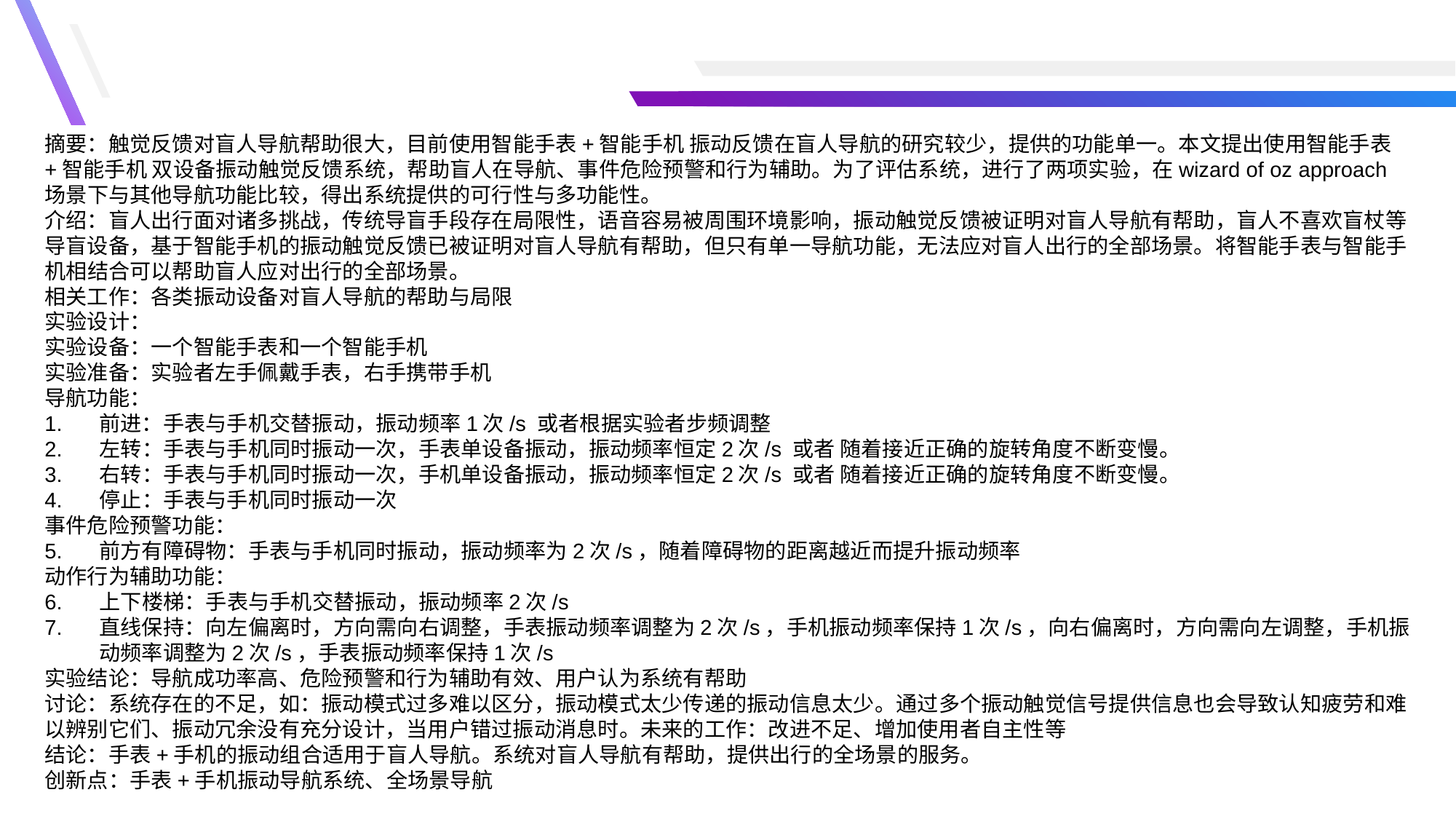

摘要：触觉反馈对盲人导航帮助很大，目前使用智能手表+智能手机 振动反馈在盲人导航的研究较少，提供的功能单一。本文提出使用智能手表+智能手机 双设备振动触觉反馈系统，帮助盲人在导航、事件危险预警和行为辅助。为了评估系统，进行了两项实验，在wizard of oz approach场景下与其他导航功能比较，得出系统提供的可行性与多功能性。
介绍：盲人出行面对诸多挑战，传统导盲手段存在局限性，语音容易被周围环境影响，振动触觉反馈被证明对盲人导航有帮助，盲人不喜欢盲杖等导盲设备，基于智能手机的振动触觉反馈已被证明对盲人导航有帮助，但只有单一导航功能，无法应对盲人出行的全部场景。将智能手表与智能手机相结合可以帮助盲人应对出行的全部场景。
相关工作：各类振动设备对盲人导航的帮助与局限
实验设计：
实验设备：一个智能手表和一个智能手机
实验准备：实验者左手佩戴手表，右手携带手机
导航功能：
前进：手表与手机交替振动，振动频率1次/s 或者根据实验者步频调整
左转：手表与手机同时振动一次，手表单设备振动，振动频率恒定2次/s 或者 随着接近正确的旋转角度不断变慢。
右转：手表与手机同时振动一次，手机单设备振动，振动频率恒定2次/s 或者 随着接近正确的旋转角度不断变慢。
停止：手表与手机同时振动一次
事件危险预警功能：
前方有障碍物：手表与手机同时振动，振动频率为2次/s，随着障碍物的距离越近而提升振动频率
动作行为辅助功能：
上下楼梯：手表与手机交替振动，振动频率2次/s
直线保持：向左偏离时，方向需向右调整，手表振动频率调整为2次/s，手机振动频率保持1次/s，向右偏离时，方向需向左调整，手机振动频率调整为2次/s，手表振动频率保持1次/s
实验结论：导航成功率高、危险预警和行为辅助有效、用户认为系统有帮助
讨论：系统存在的不足，如：振动模式过多难以区分，振动模式太少传递的振动信息太少。通过多个振动触觉信号提供信息也会导致认知疲劳和难以辨别它们、振动冗余没有充分设计，当用户错过振动消息时。未来的工作：改进不足、增加使用者自主性等
结论：手表+手机的振动组合适用于盲人导航。系统对盲人导航有帮助，提供出行的全场景的服务。
创新点：手表+手机振动导航系统、全场景导航